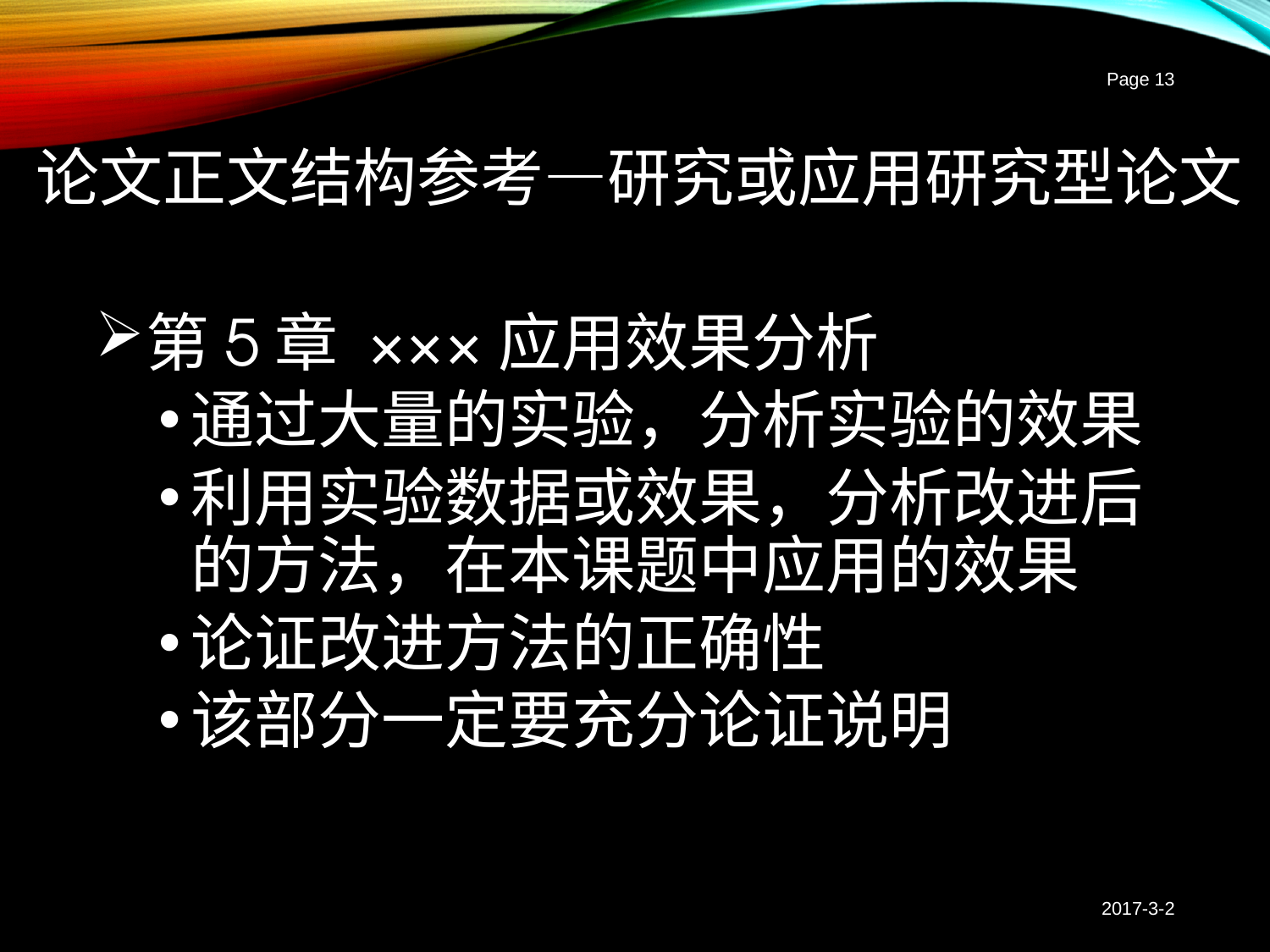

Page 13
# 论文正文结构参考—研究或应用研究型论文
第5章 ×××应用效果分析
通过大量的实验，分析实验的效果
利用实验数据或效果，分析改进后的方法，在本课题中应用的效果
论证改进方法的正确性
该部分一定要充分论证说明
2017-3-2